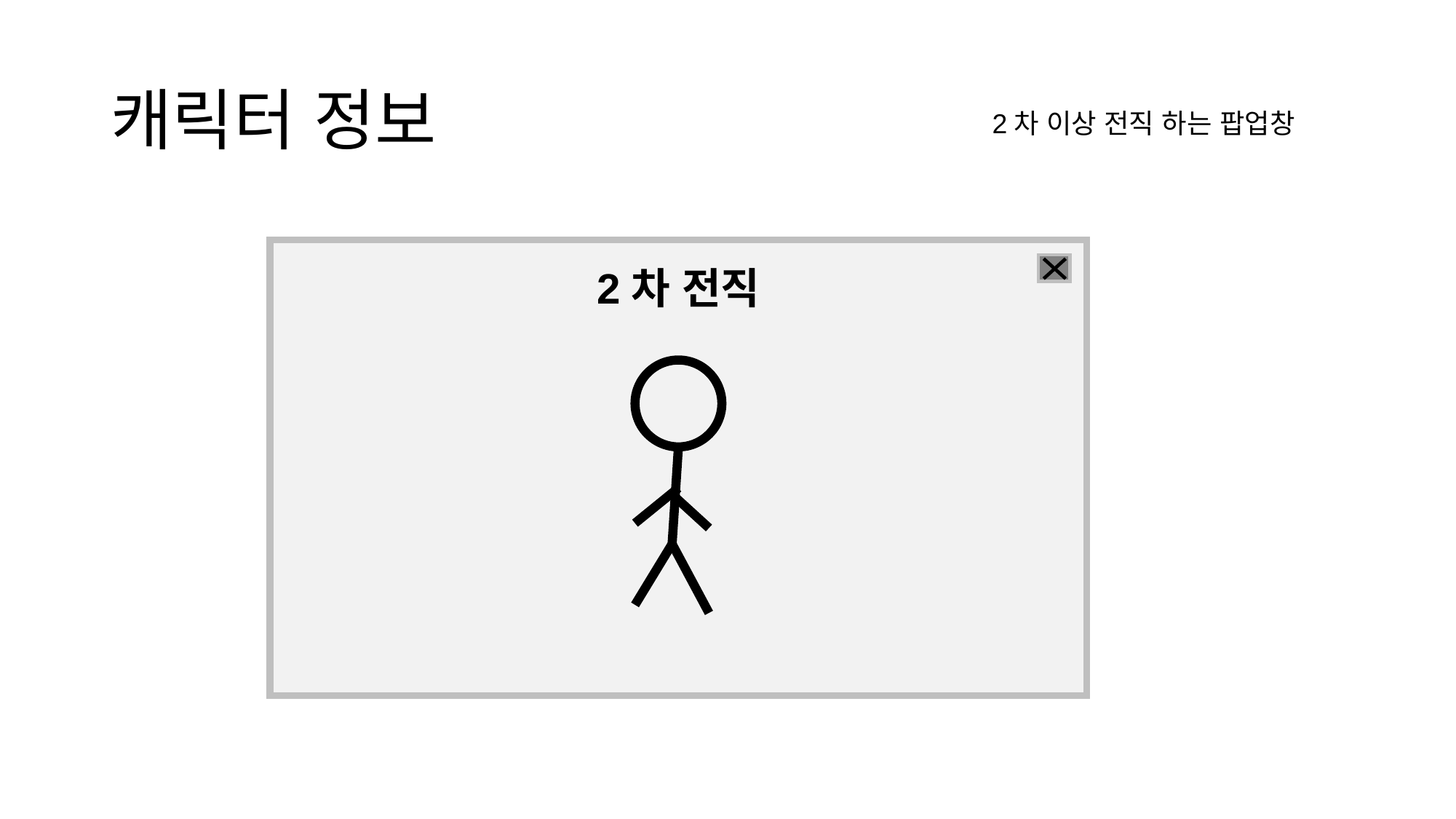

# 캐릭터 정보
2차 이상 전직 하는 팝업창

2차 전직